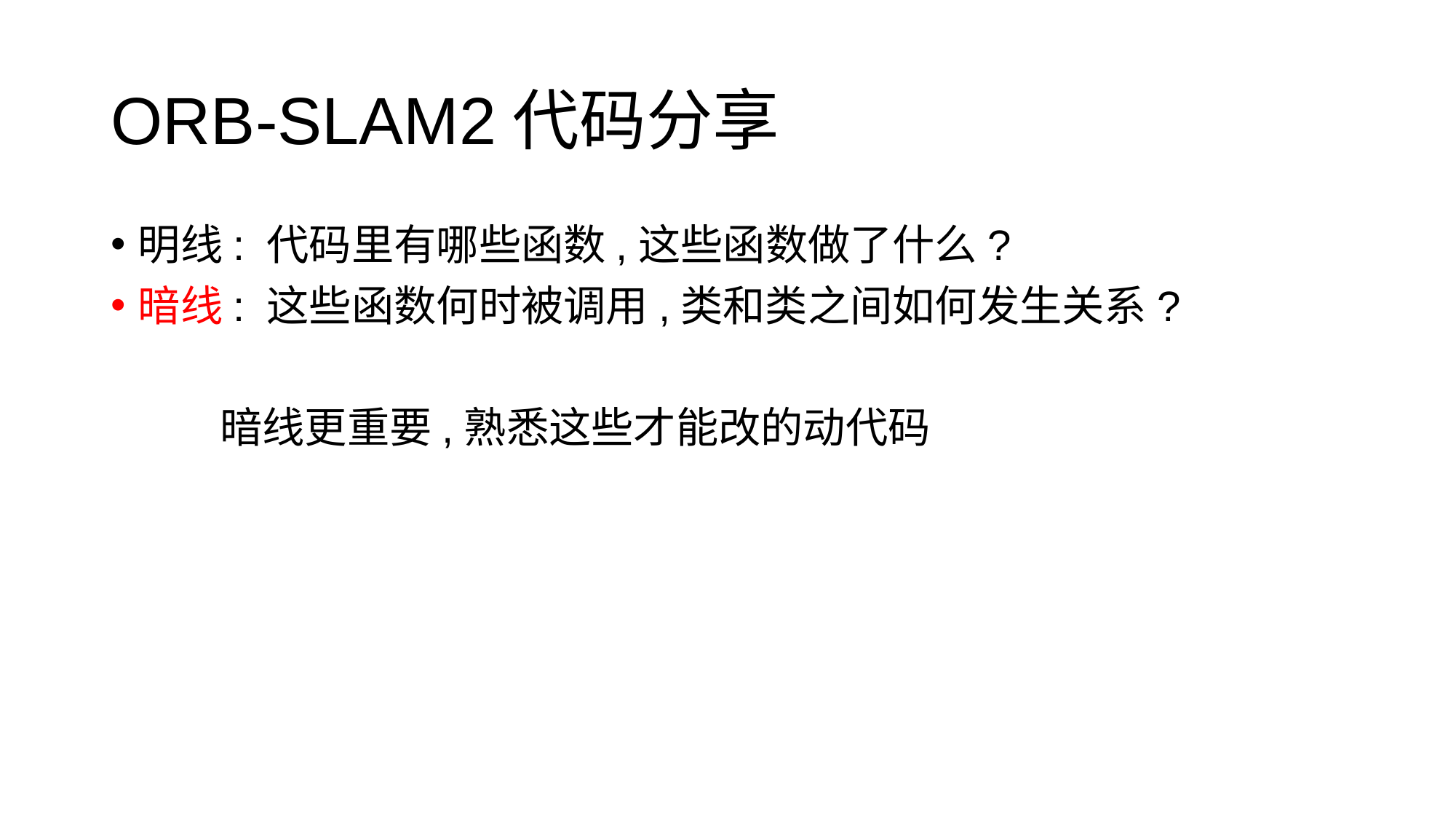

# ORB-SLAM2代码分享
明线: 代码里有哪些函数,这些函数做了什么?
暗线: 这些函数何时被调用,类和类之间如何发生关系?

	暗线更重要,熟悉这些才能改的动代码